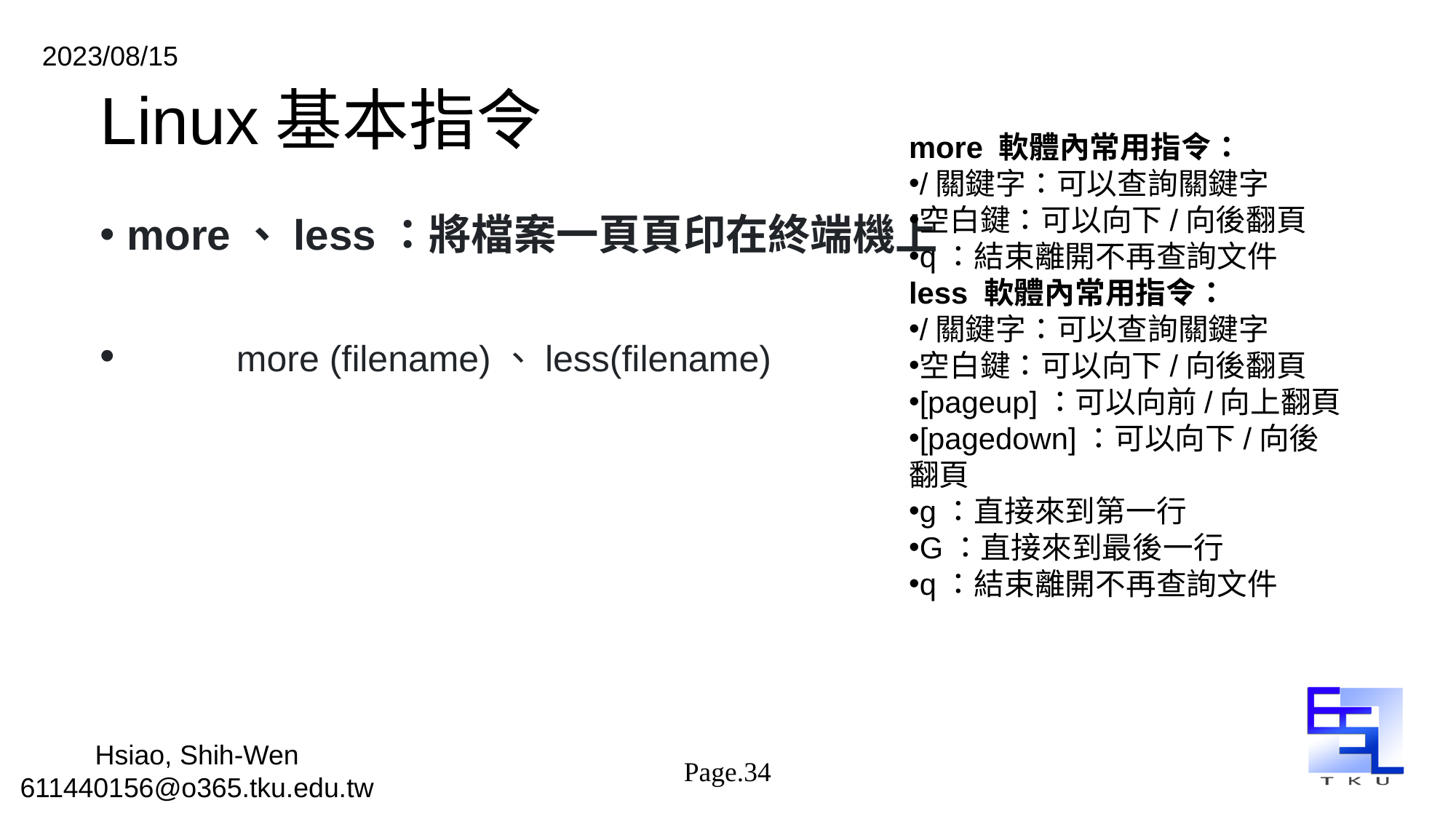

# Linux基本指令
more 軟體內常用指令：
/關鍵字：可以查詢關鍵字
空白鍵：可以向下/向後翻頁
q：結束離開不再查詢文件
less 軟體內常用指令：
/關鍵字：可以查詢關鍵字
空白鍵：可以向下/向後翻頁
[pageup]：可以向前/向上翻頁
[pagedown]：可以向下/向後翻頁
g：直接來到第一行
G：直接來到最後一行
q：結束離開不再查詢文件

more、less：將檔案一頁頁印在終端機上

	more (filename)、less(filename)